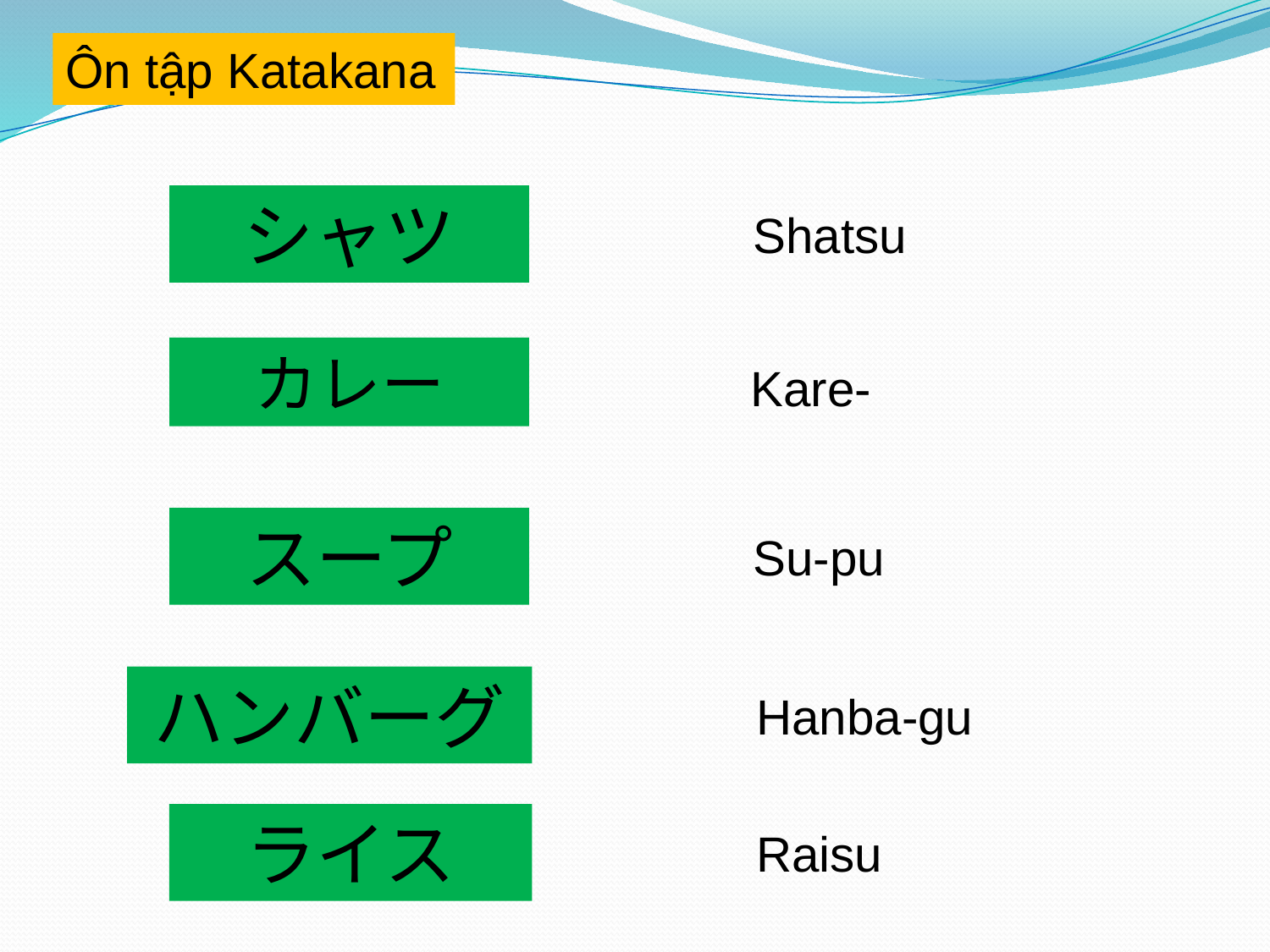

Ôn tập Katakana
シャツ
Shatsu
カレー
Kare-
スープ
Su-pu
ハンバーグ
Hanba-gu
ライス
Raisu